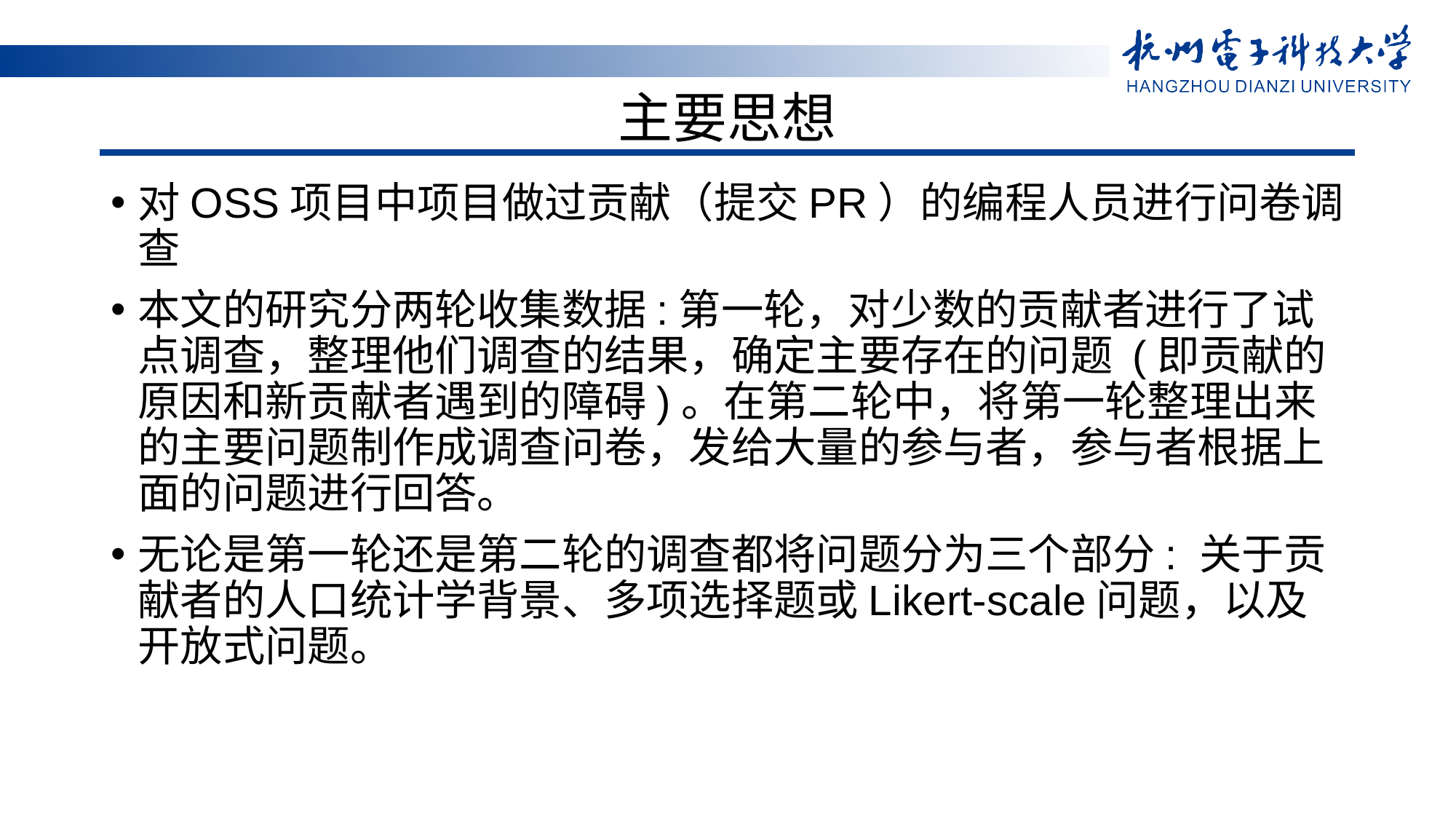

# 主要思想
对OSS项目中项目做过贡献（提交PR）的编程人员进行问卷调查
本文的研究分两轮收集数据:第一轮，对少数的贡献者进行了试点调查，整理他们调查的结果，确定主要存在的问题 (即贡献的原因和新贡献者遇到的障碍)。在第二轮中，将第一轮整理出来的主要问题制作成调查问卷，发给大量的参与者，参与者根据上面的问题进行回答。
无论是第一轮还是第二轮的调查都将问题分为三个部分: 关于贡献者的人口统计学背景、多项选择题或Likert-scale问题，以及开放式问题。